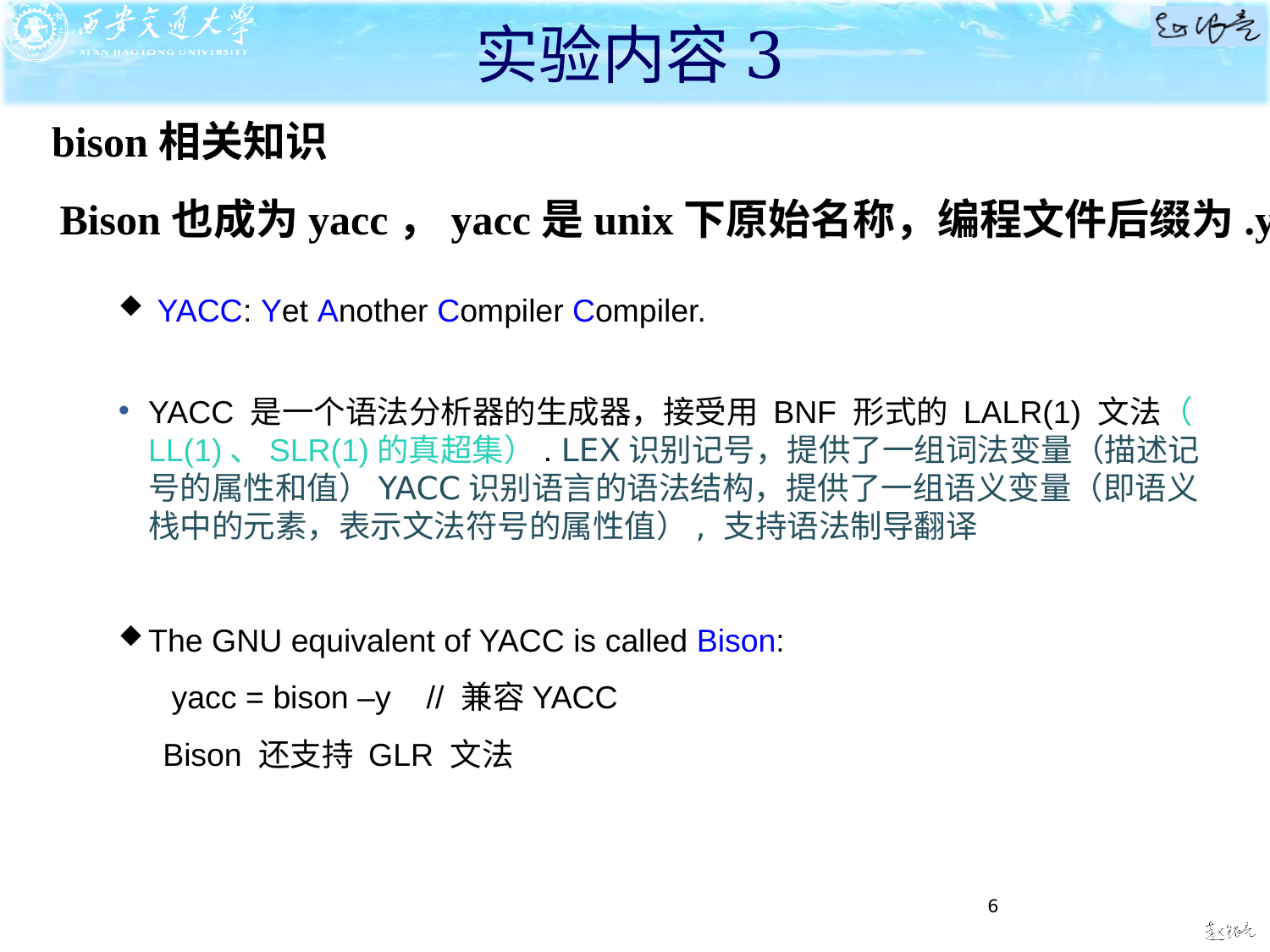

# 实验内容3
bison相关知识
Bison也成为yacc，yacc是unix下原始名称，编程文件后缀为.y
 YACC: Yet Another Compiler Compiler.

YACC 是一个语法分析器的生成器，接受用 BNF 形式的 LALR(1) 文法（ LL(1)、SLR(1)的真超集）. LEX识别记号，提供了一组词法变量（描述记号的属性和值）YACC识别语言的语法结构，提供了一组语义变量（即语义栈中的元素，表示文法符号的属性值）, 支持语法制导翻译

The GNU equivalent of YACC is called Bison:
      yacc = bison –y    // 兼容YACC
     Bison 还支持 GLR 文法
6